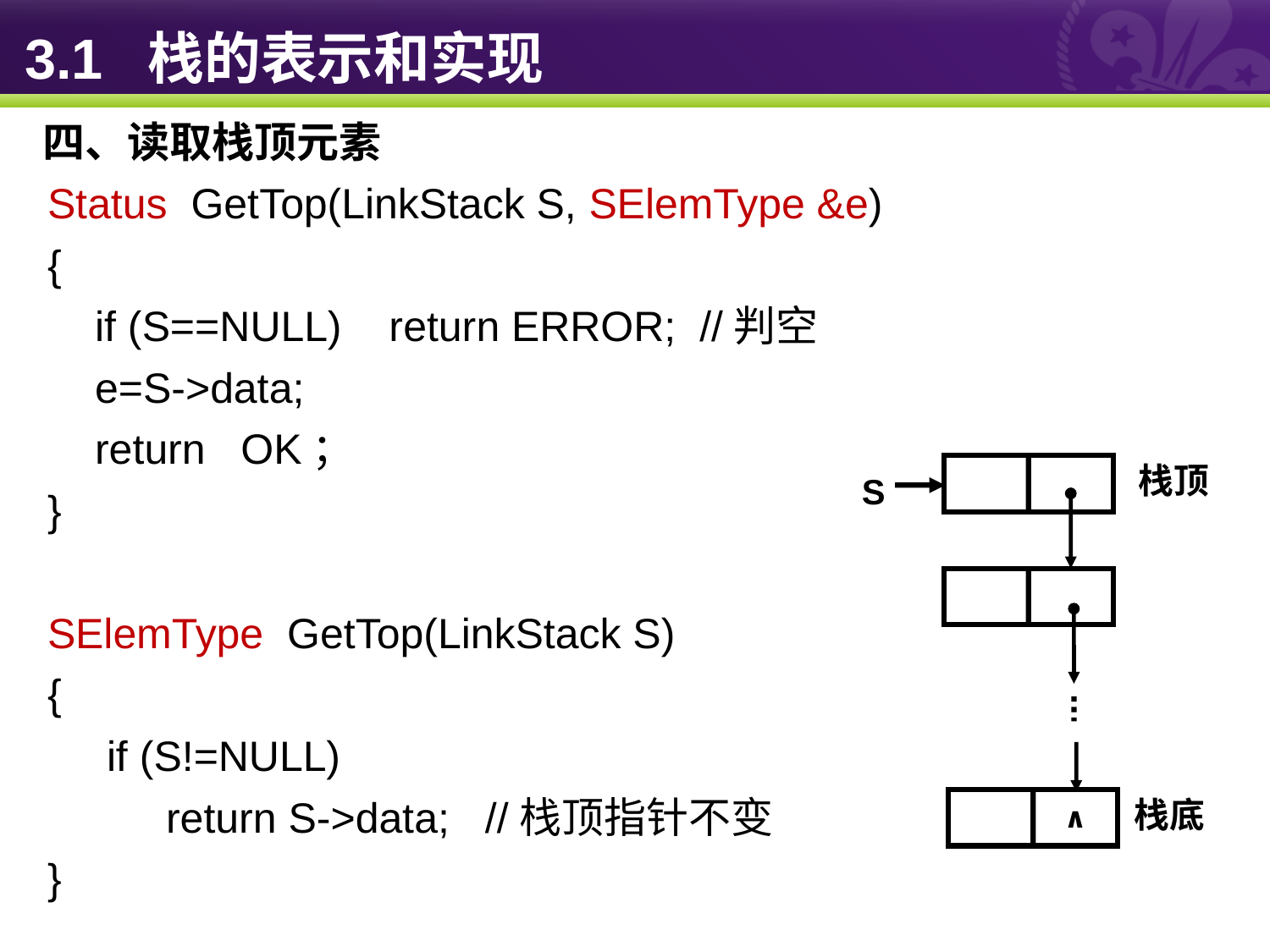

# 3.1  栈的表示和实现
四、读取栈顶元素
Status  GetTop(LinkStack S, SElemType &e)
{
    if (S==NULL)    return ERROR;  //判空
    e=S->data;
    return   OK；
}

SElemType  GetTop(LinkStack S)
{
     if (S!=NULL)
          return S->data;   //栈顶指针不变
}

 栈顶

S

栈底

∧